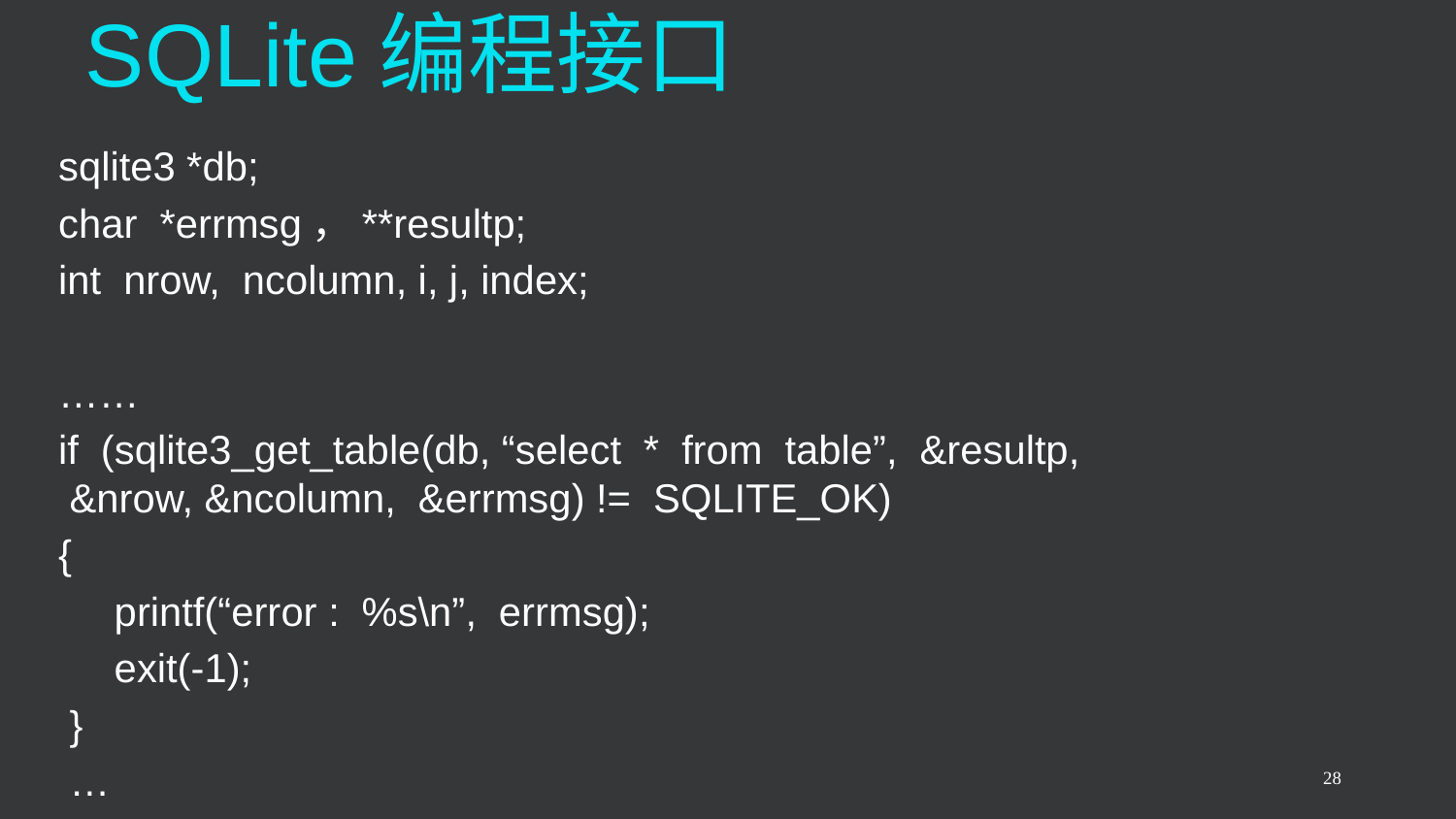

# SQLite编程接口

sqlite3 *db;
char  *errmsg，**resultp;
int  nrow,  ncolumn, i, j, index;

……
if  (sqlite3_get_table(db, “select  *  from  table”,  &resultp,  &nrow, &ncolumn,  &errmsg) !=  SQLITE_OK)
{
     printf(“error :  %s\n”,  errmsg);
     exit(-1);
 }
 …
28